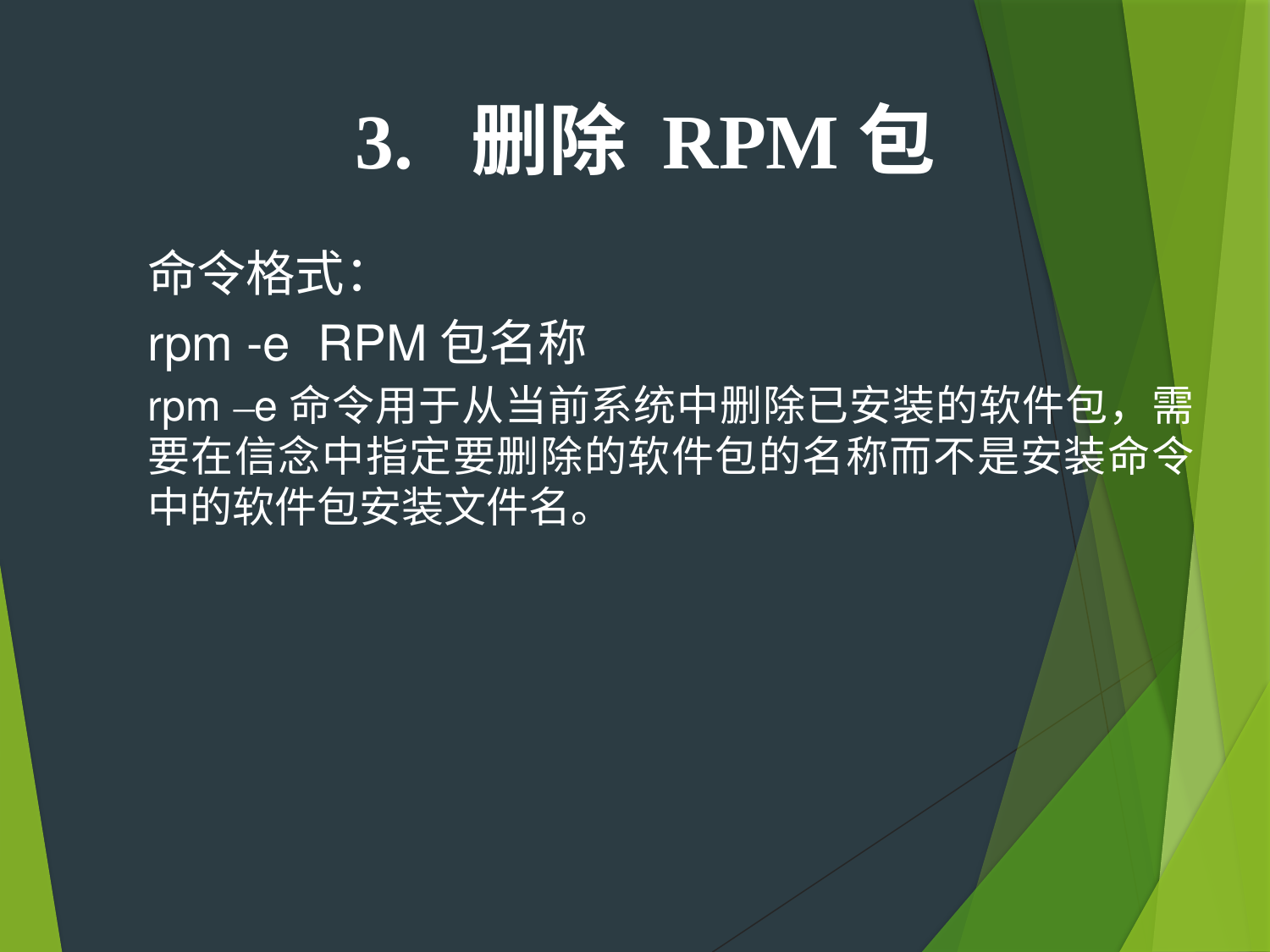

3.  删除 RPM包
命令格式：
rpm -e  RPM包名称
rpm –e命令用于从当前系统中删除已安装的软件包，需要在信念中指定要删除的软件包的名称而不是安装命令中的软件包安装文件名。